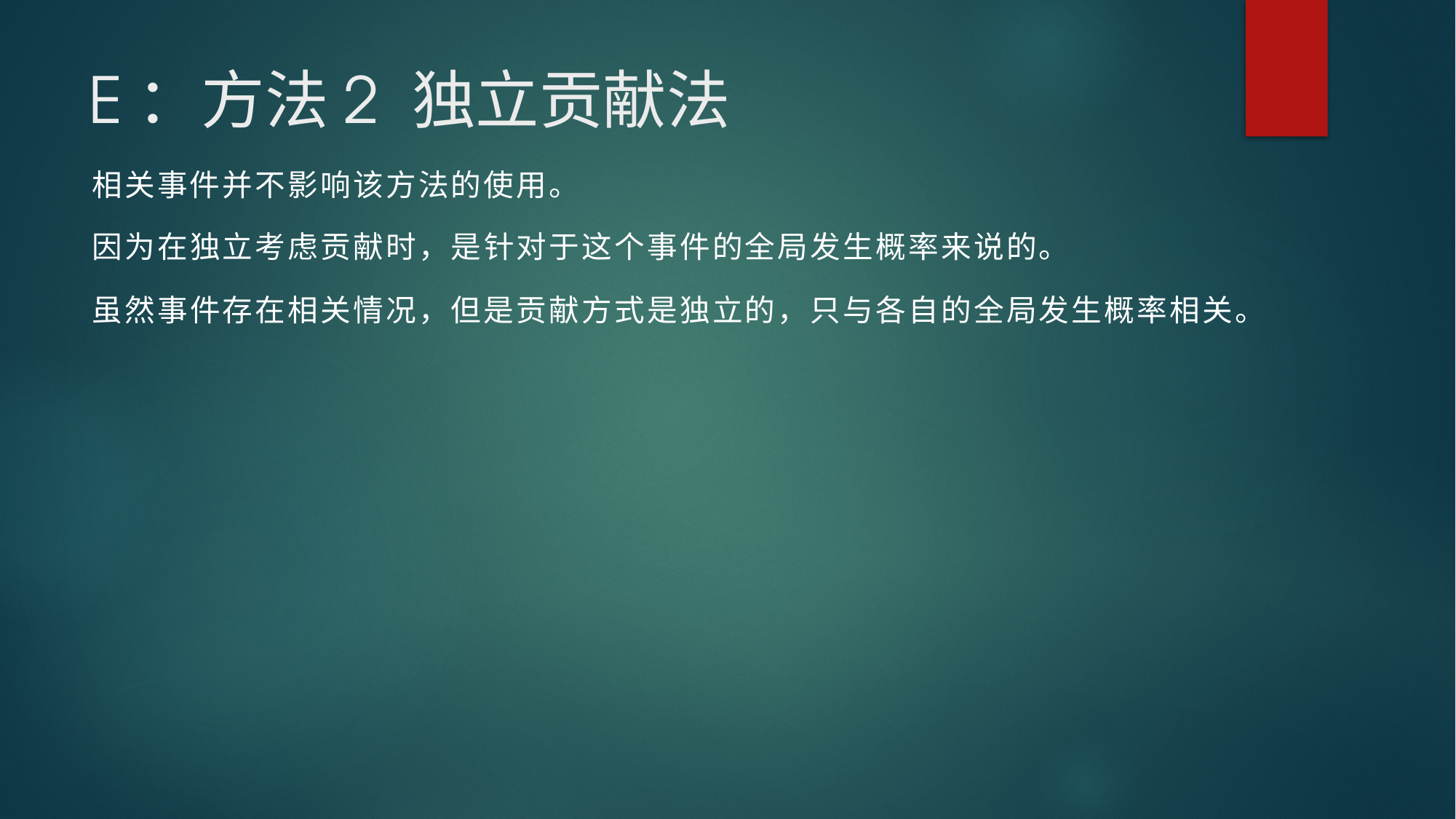

# E：方法2 独立贡献法
相关事件并不影响该方法的使用。
因为在独立考虑贡献时，是针对于这个事件的全局发生概率来说的。
虽然事件存在相关情况，但是贡献方式是独立的，只与各自的全局发生概率相关。